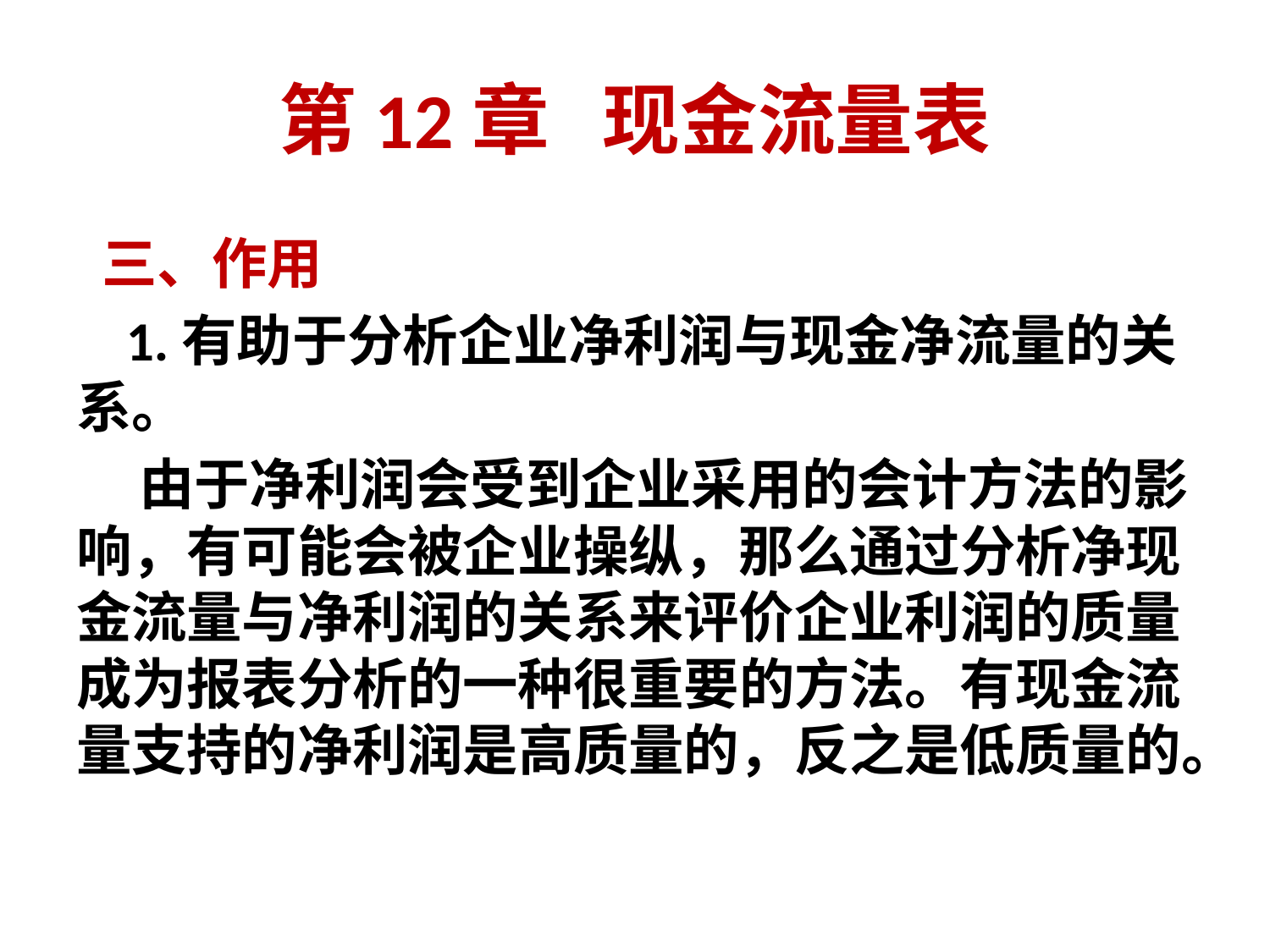

# 第12章   现金流量表
 三、作用
    1.有助于分析企业净利润与现金净流量的关系。
    由于净利润会受到企业采用的会计方法的影响，有可能会被企业操纵，那么通过分析净现金流量与净利润的关系来评价企业利润的质量成为报表分析的一种很重要的方法。有现金流量支持的净利润是高质量的，反之是低质量的。